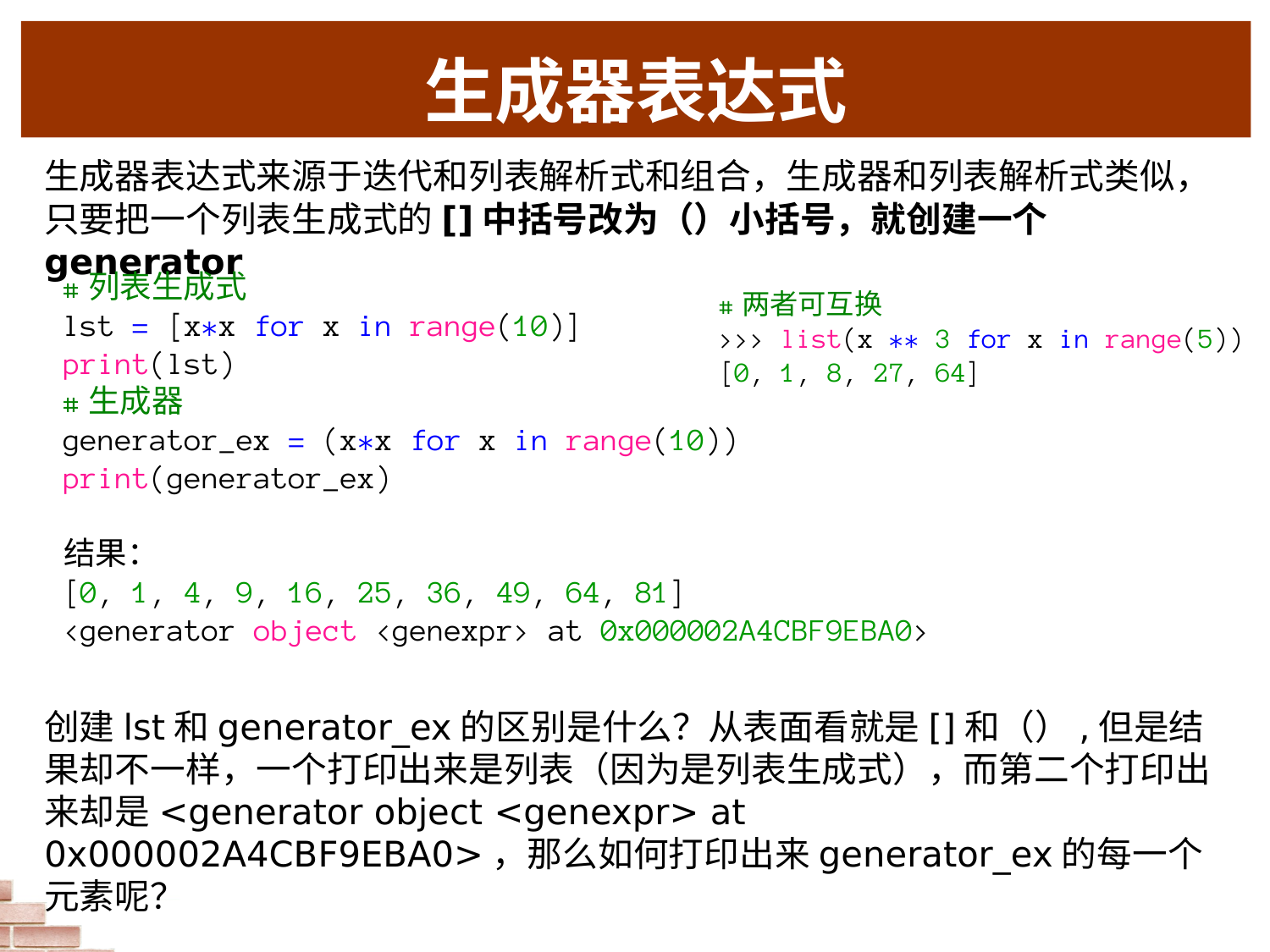

# 生成器表达式
生成器表达式来源于迭代和列表解析式和组合，生成器和列表解析式类似，只要把一个列表生成式的[]中括号改为（）小括号，就创建一个generator
#列表生成式
lst = [x*x for x in range(10)]
print(lst)
#生成器
generator_ex = (x*x for x in range(10))
print(generator_ex)

结果：
[0, 1, 4, 9, 16, 25, 36, 49, 64, 81]
<generator object <genexpr> at 0x000002A4CBF9EBA0>
#两者可互换
>>> list(x ** 3 for x in range(5))
[0, 1, 8, 27, 64]
创建lst和generator_ex的区别是什么？从表面看就是[]和（）,但是结果却不一样，一个打印出来是列表（因为是列表生成式），而第二个打印出来却是<generator object <genexpr> at 0x000002A4CBF9EBA0>，那么如何打印出来generator_ex的每一个元素呢？